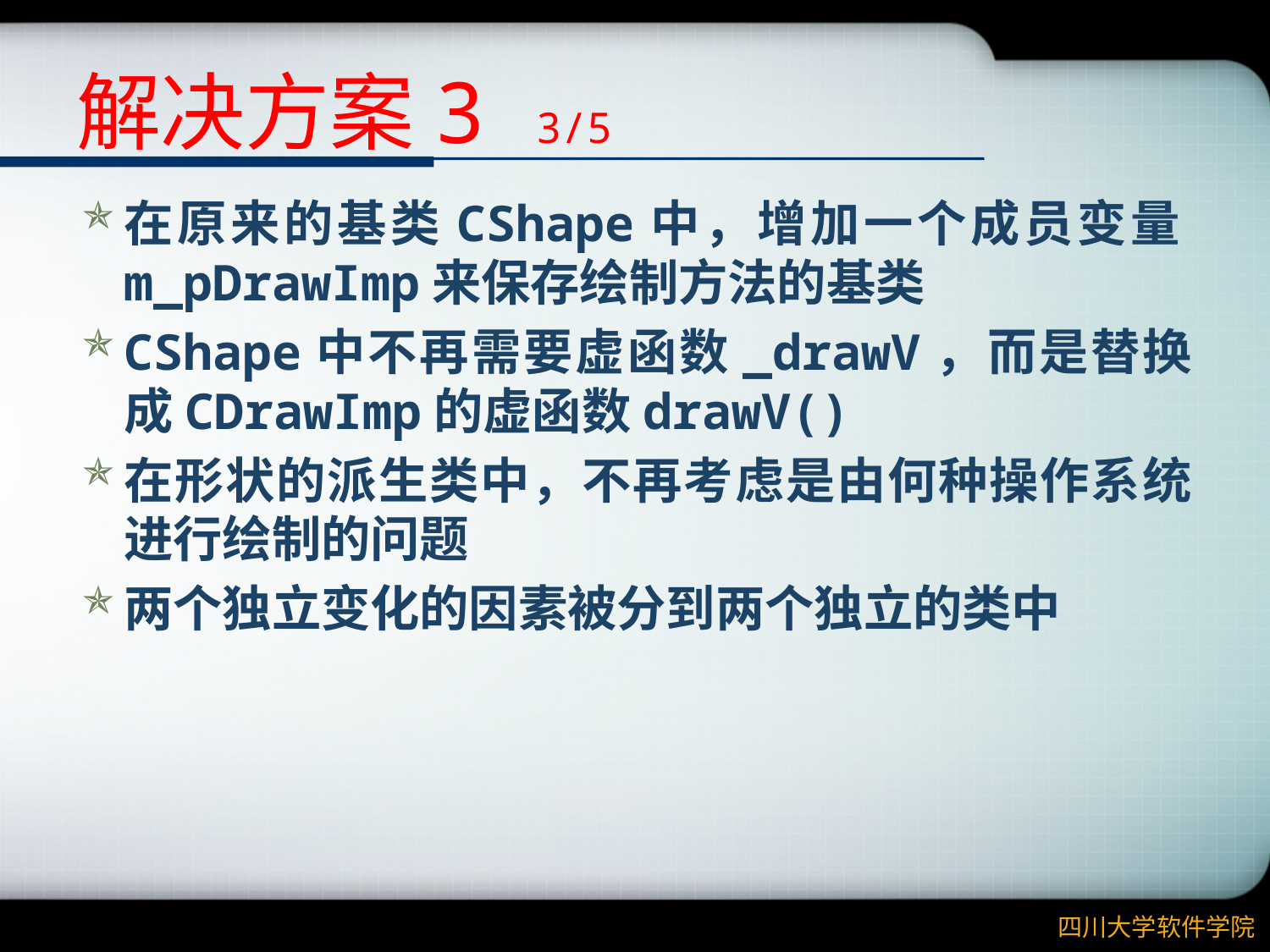

# 解决方案3 3/5
在原来的基类CShape中，增加一个成员变量m_pDrawImp来保存绘制方法的基类
CShape中不再需要虚函数_drawV，而是替换成CDrawImp的虚函数drawV()
在形状的派生类中，不再考虑是由何种操作系统进行绘制的问题
两个独立变化的因素被分到两个独立的类中